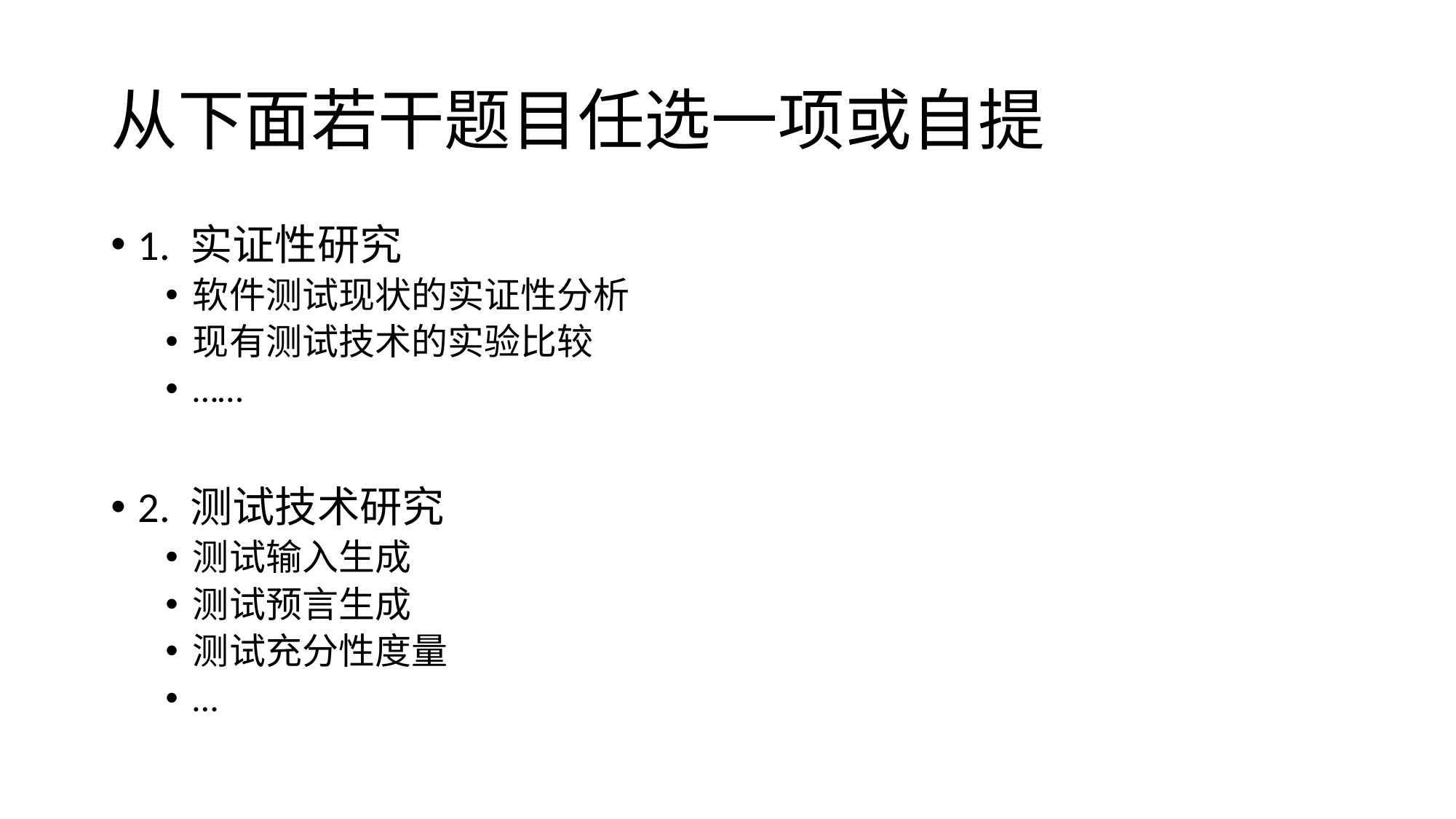

# 从下面若干题目任选一项或自提
1. 实证性研究
软件测试现状的实证性分析
现有测试技术的实验比较
……

2. 测试技术研究
测试输入生成
测试预言生成
测试充分性度量
…